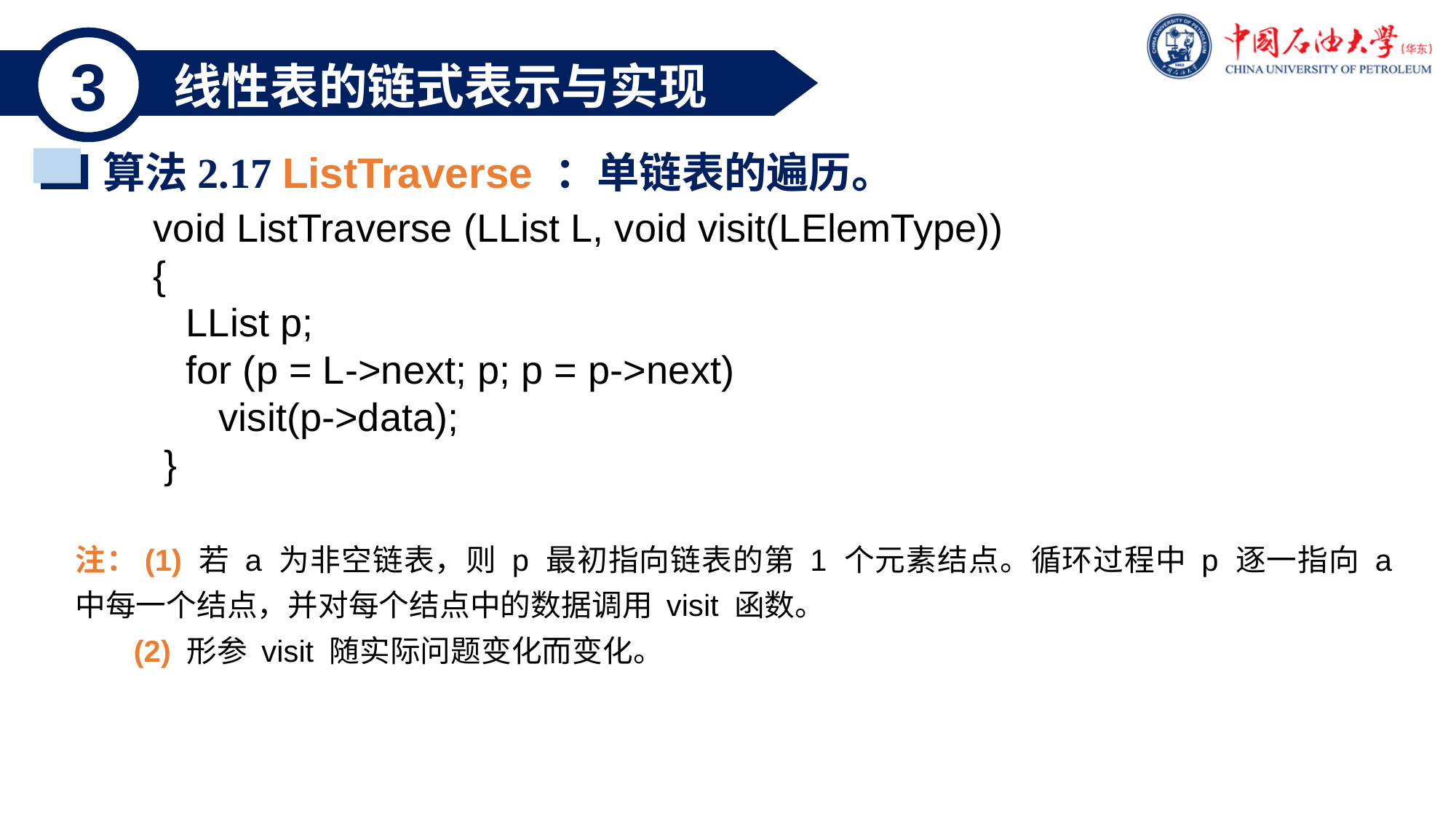

3
线性表的链式表示与实现
算法2.17 ListTraverse ：单链表的遍历。

void ListTraverse (LList L, void visit(LElemType))
{
   LList p;
   for (p = L->next; p; p = p->next)
      visit(p->data);
 }
注：(1) 若 a 为非空链表，则 p 最初指向链表的第 1 个元素结点。循环过程中 p 逐一指向 a 中每一个结点，并对每个结点中的数据调用 visit 函数。
       (2) 形参 visit 随实际问题变化而变化。